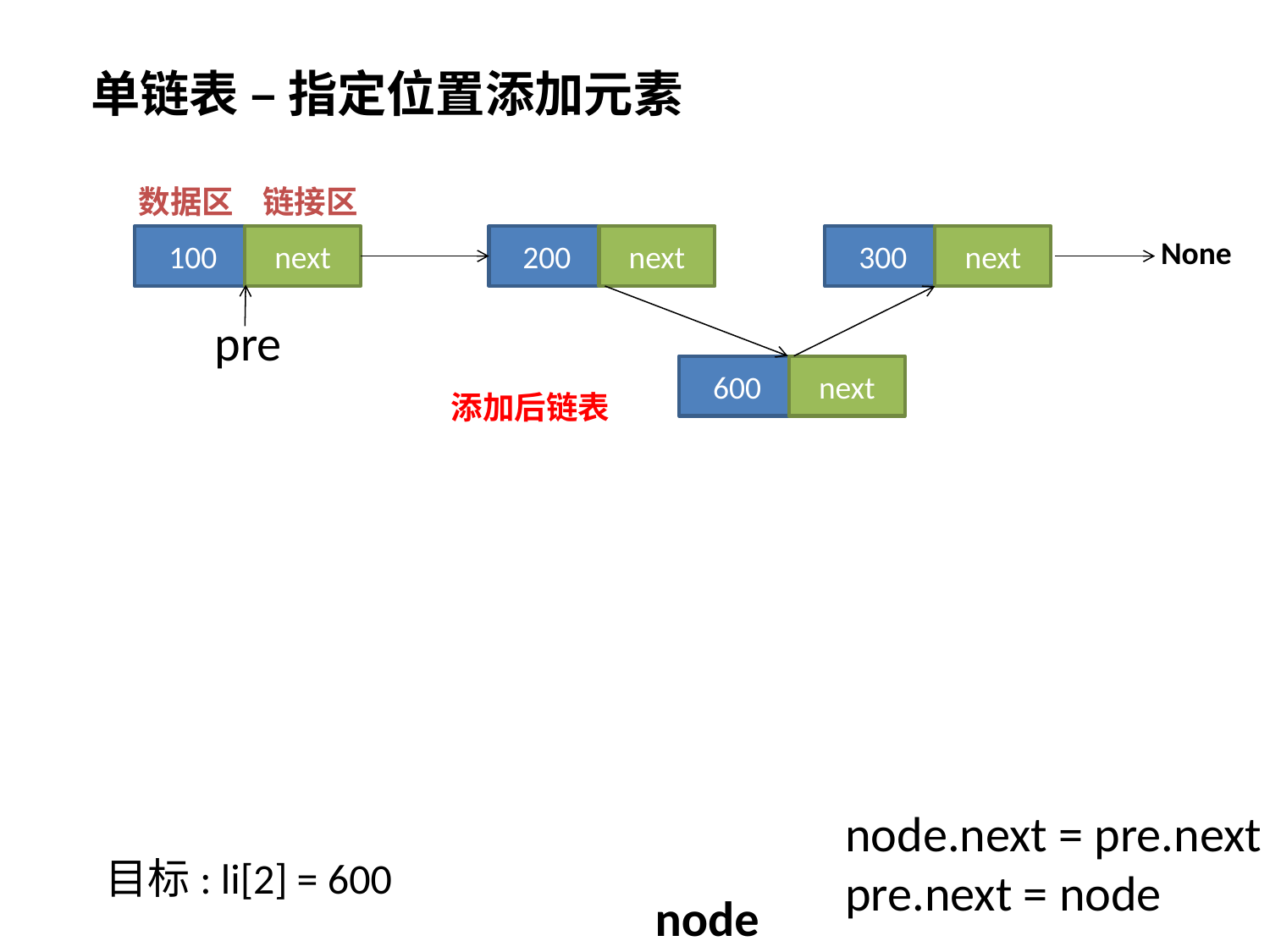

单链表 – 指定位置添加元素
数据区    链接区
100
next
200
next
300
next
None
pre
600
next
添加后链表
node.next = pre.next
pre.next = node
目标: li[2] = 600
node